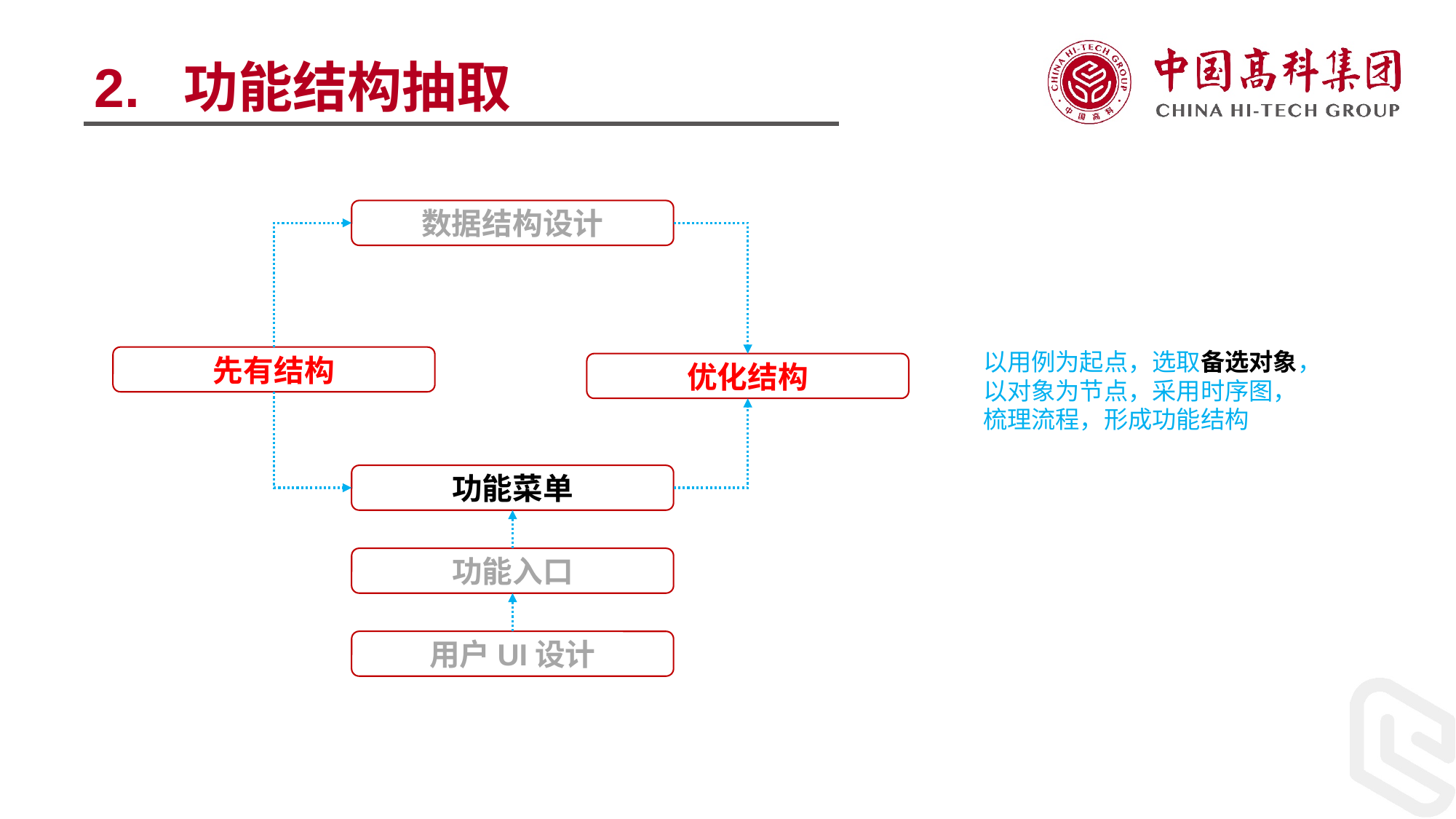

2.  功能结构抽取
数据结构设计
以用例为起点，选取备选对象，以对象为节点，采用时序图，梳理流程，形成功能结构
先有结构
优化结构
功能菜单
功能入口
用户UI设计